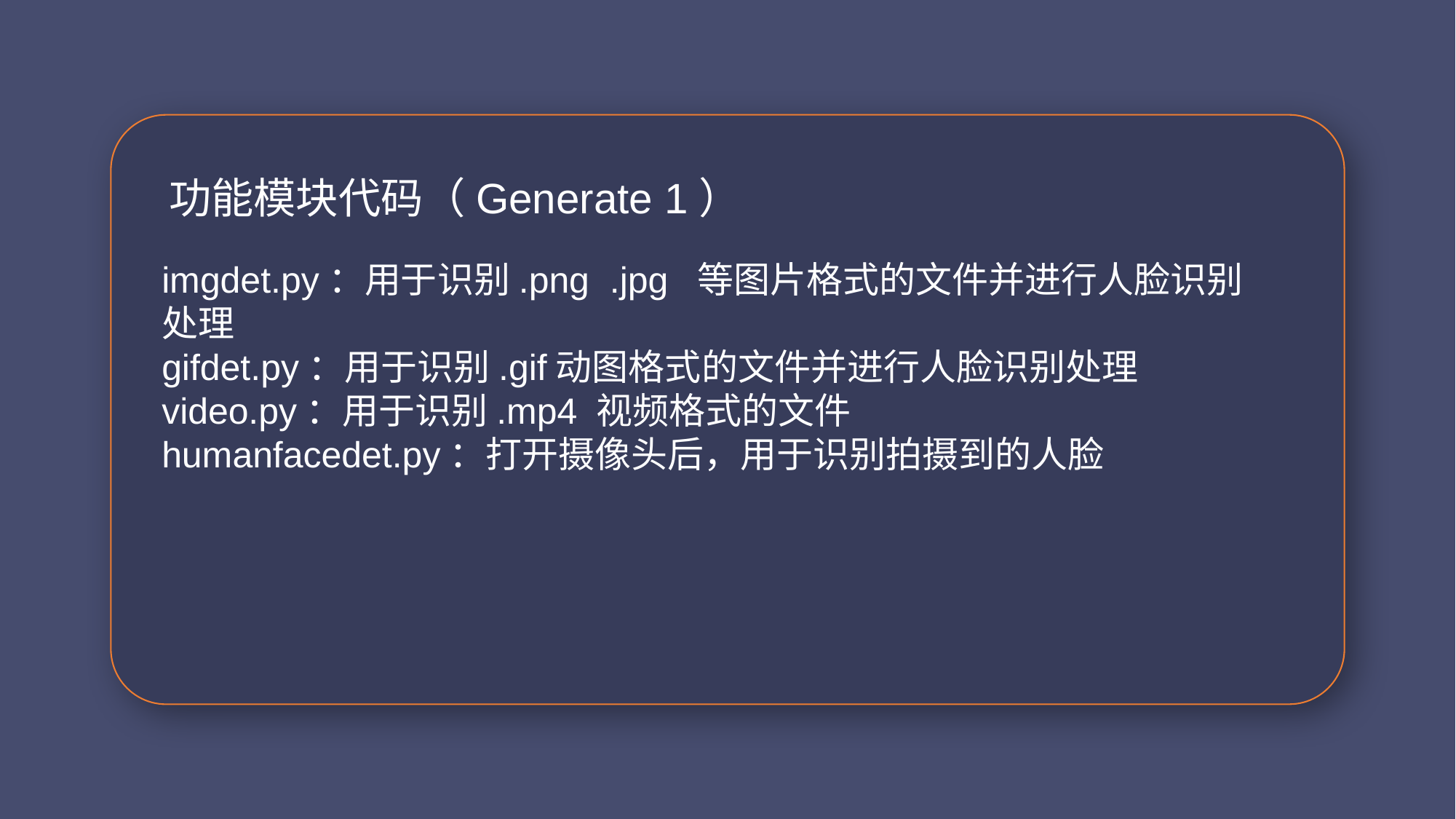

功能模块代码（Generate 1）
imgdet.py：用于识别.png  .jpg  等图片格式的文件并进行人脸识别处理
gifdet.py：用于识别.gif动图格式的文件并进行人脸识别处理
video.py：用于识别.mp4 视频格式的文件
humanfacedet.py：打开摄像头后，用于识别拍摄到的人脸